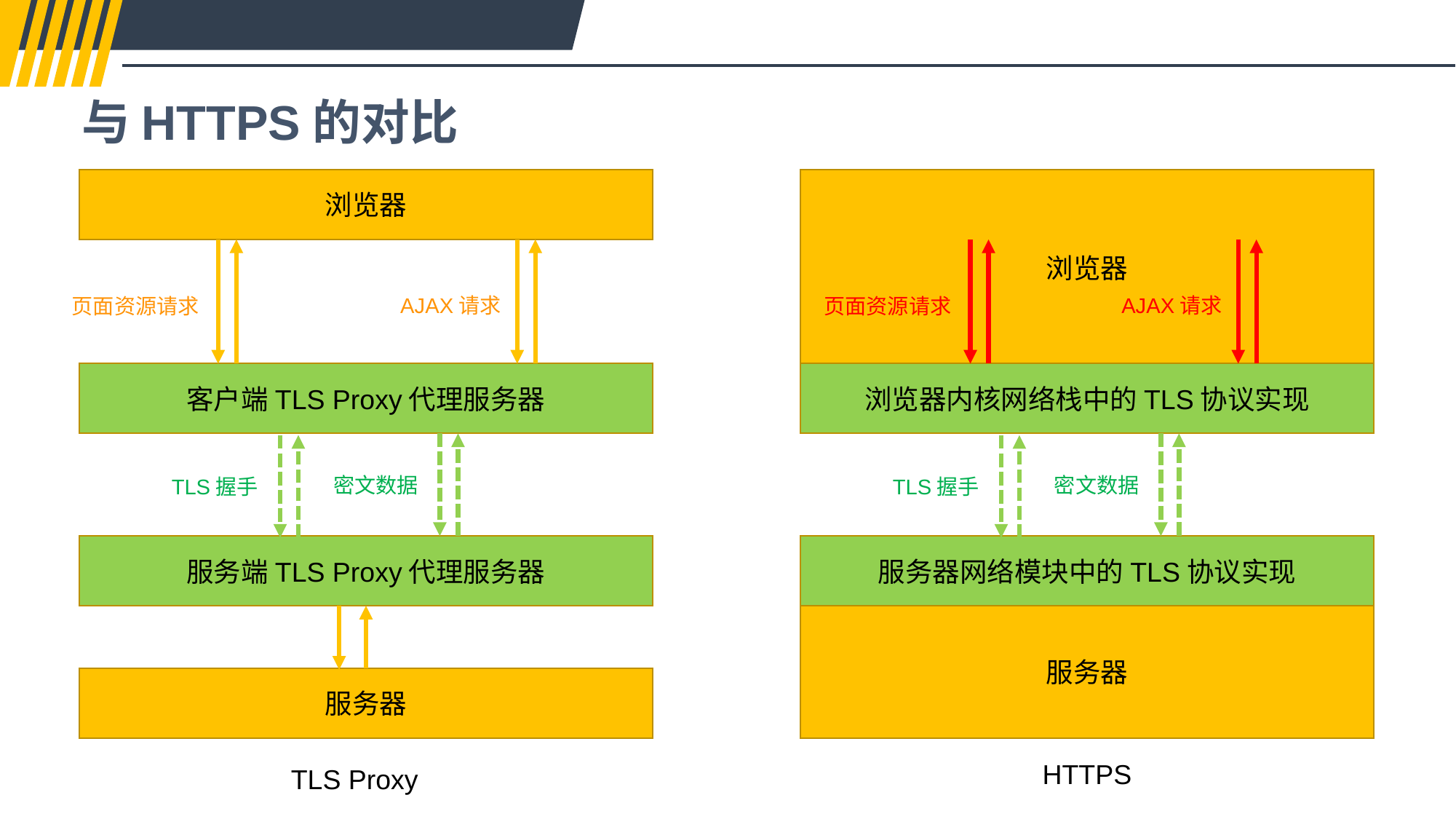

与HTTPS的对比
浏览器
浏览器
AJAX请求
AJAX请求
页面资源请求
页面资源请求
客户端TLS Proxy代理服务器
浏览器内核网络栈中的TLS协议实现
密文数据
密文数据
TLS握手
TLS握手
服务端TLS Proxy代理服务器
服务器网络模块中的TLS协议实现
服务器
服务器
HTTPS
TLS Proxy